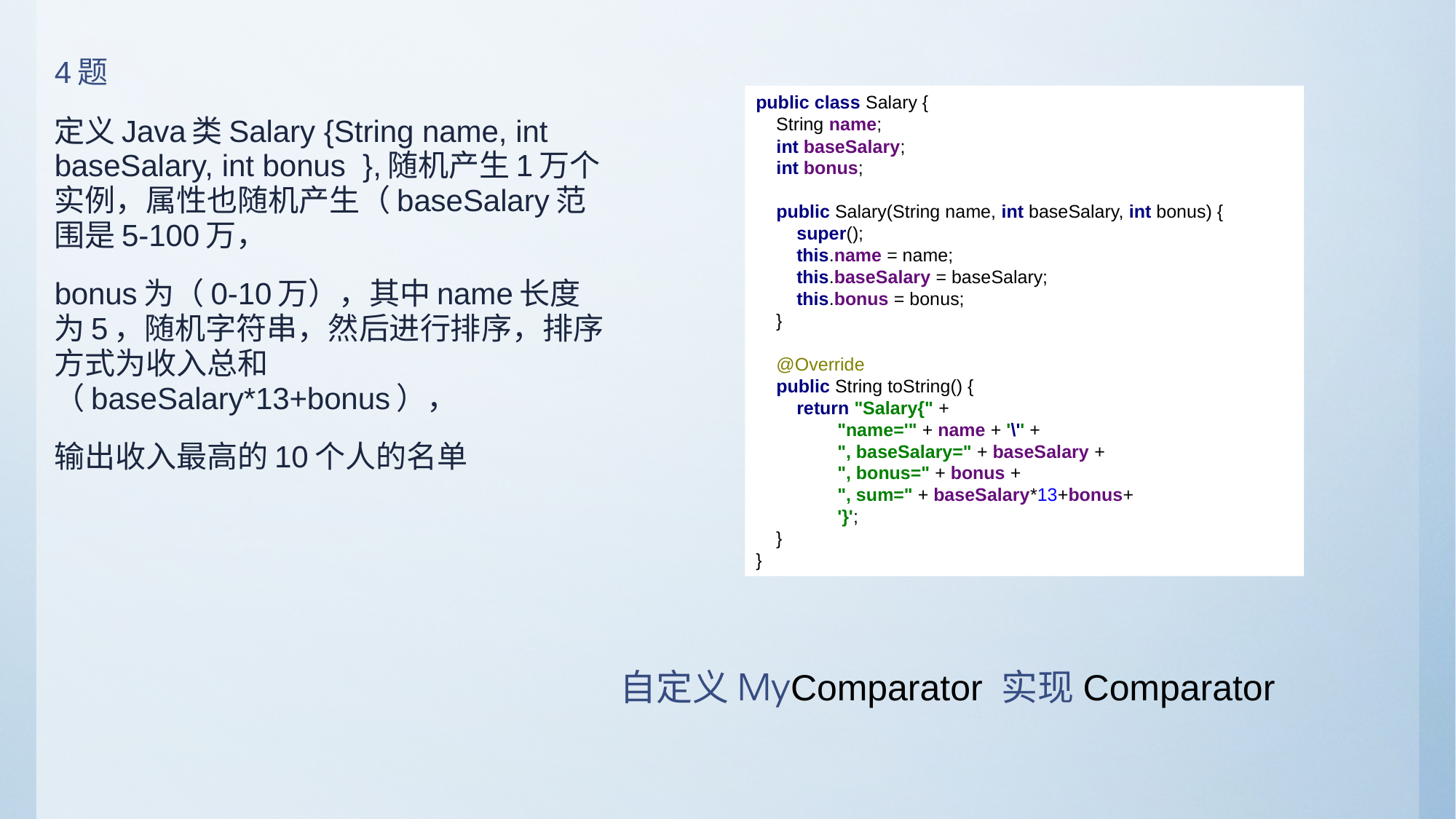

4题
定义Java类Salary {String name, int baseSalary, int bonus  },随机产生1万个实例，属性也随机产生（baseSalary范围是5-100万，
bonus为（0-10万），其中name长度为5，随机字符串，然后进行排序，排序方式为收入总和（baseSalary*13+bonus），
输出收入最高的10个人的名单

public class Salary {
    String name;
    int baseSalary;
    int bonus;
    public Salary(String name, int baseSalary, int bonus) {
        super();
        this.name = name;
        this.baseSalary = baseSalary;
        this.bonus = bonus;
    }
    @Override
    public String toString() {
        return "Salary{" +
                "name='" + name + '\'' +
                ", baseSalary=" + baseSalary +
                ", bonus=" + bonus +
                ", sum=" + baseSalary*13+bonus+
                '}';
    }
}
自定义MyComparator 实现Comparator